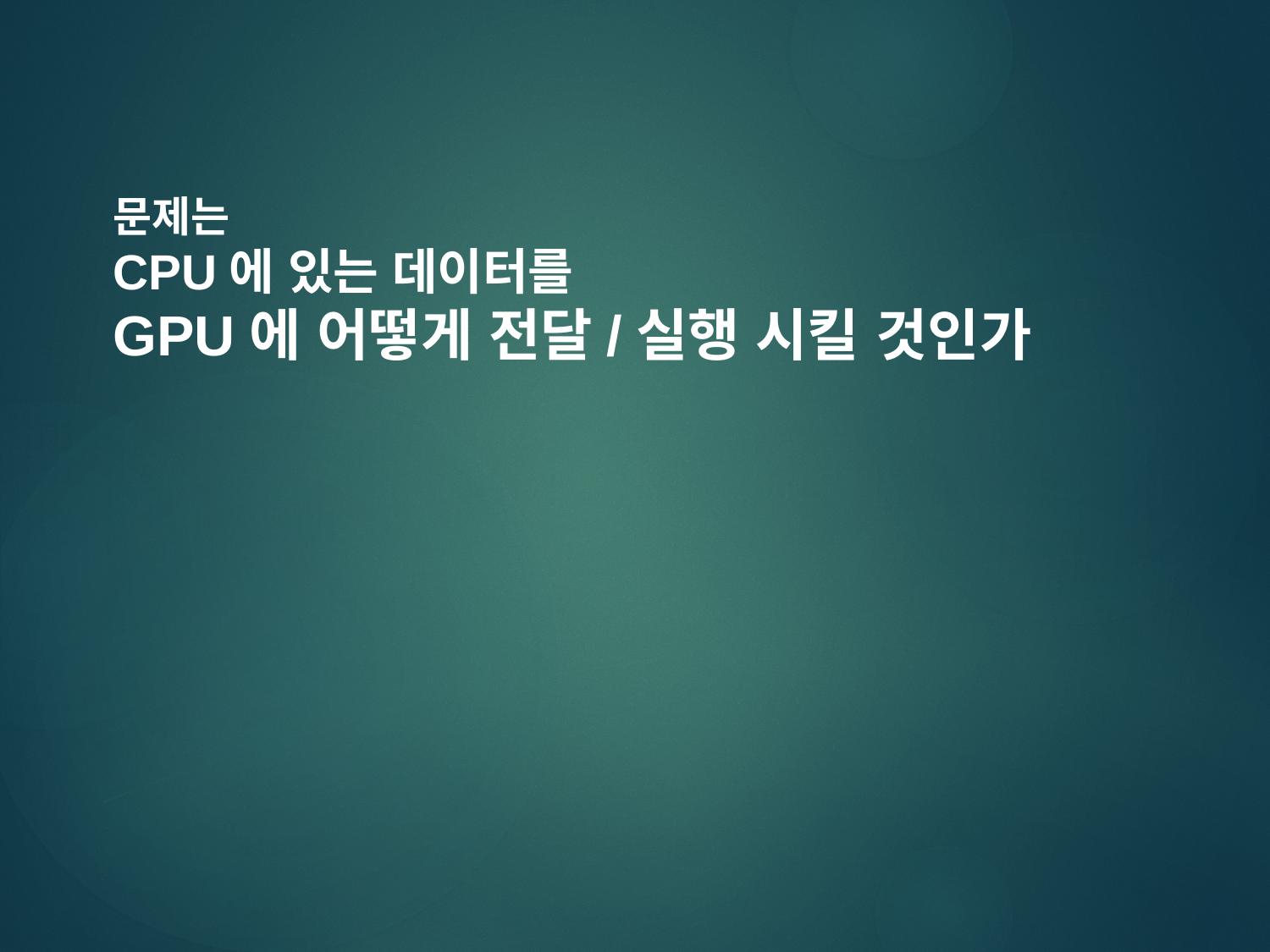

문제는
CPU에 있는 데이터를
GPU에 어떻게 전달/실행 시킬 것인가